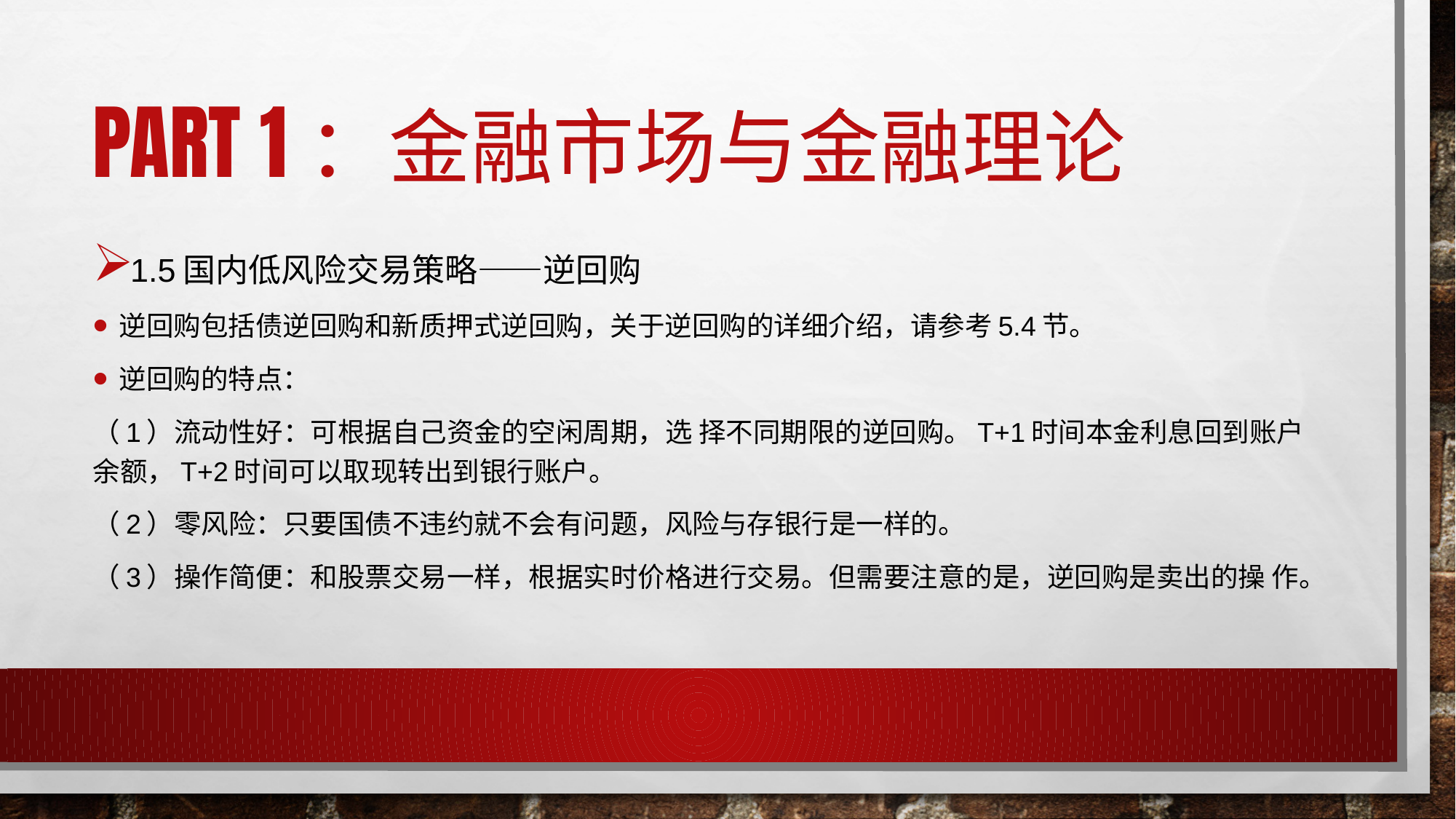

# Part 1：金融市场与金融理论
1.5国内低风险交易策略——逆回购
逆回购包括债逆回购和新质押式逆回购，关于逆回购的详细介绍，请参考5.4节。
逆回购的特点：
（1）流动性好：可根据自己资金的空闲周期，选 择不同期限的逆回购。T+1时间本金利息回到账户余额，T+2时间可以取现转出到银行账户。
（2）零风险：只要国债不违约就不会有问题，风险与存银行是⼀样的。
（3）操作简便：和股票交易⼀样，根据实时价格进行交易。但需要注意的是，逆回购是卖出的操 作。